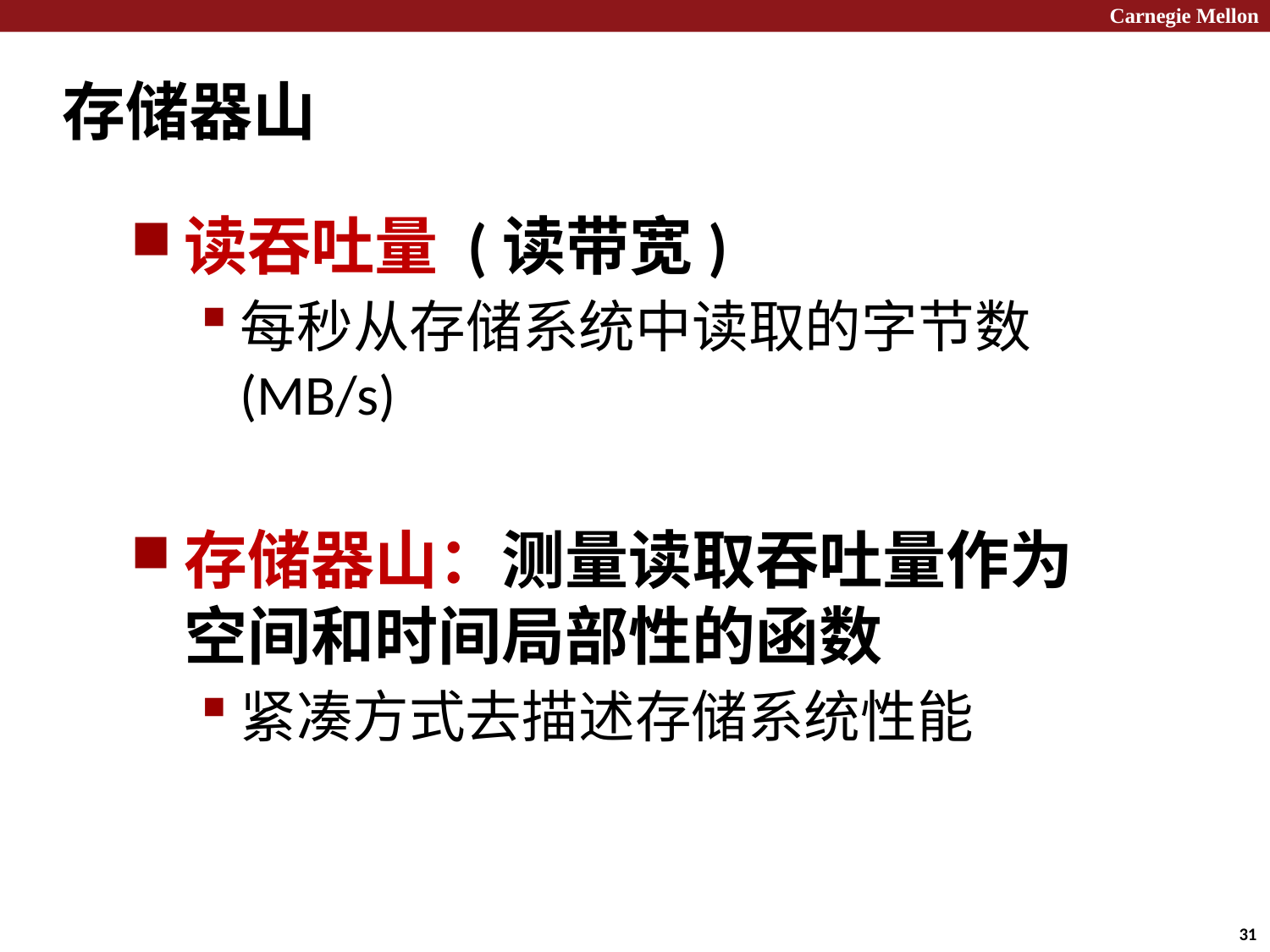

Carnegie Mellon
# 存储器山
读吞吐量 (读带宽)
每秒从存储系统中读取的字节数(MB/s)

存储器山：测量读取吞吐量作为空间和时间局部性的函数
紧凑方式去描述存储系统性能
31